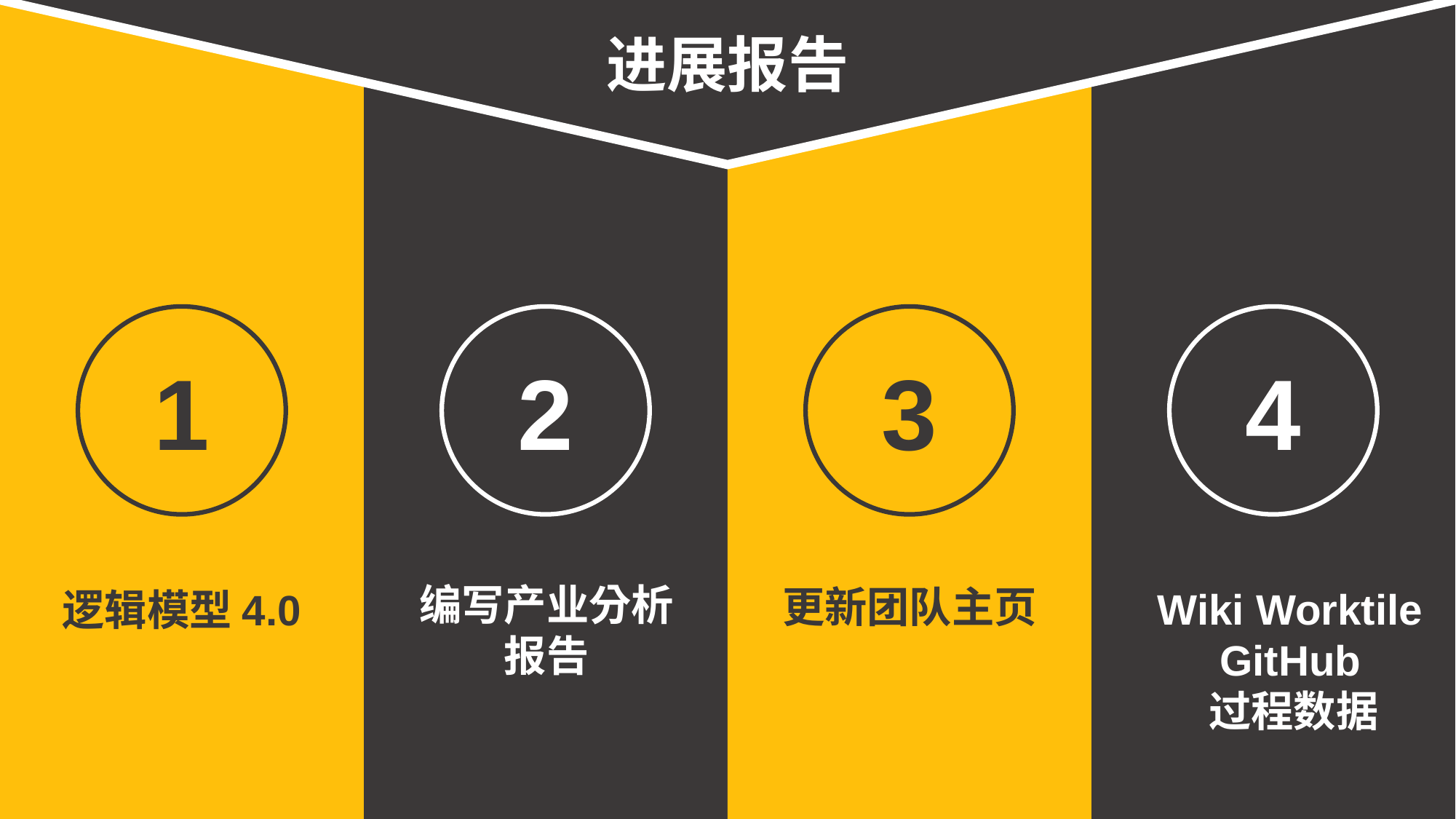

进展报告
1
逻辑模型4.0
2
编写产业分析报告
3
Wiki Worktile
GitHub
    过程数据过程数据
4

更新团队主页